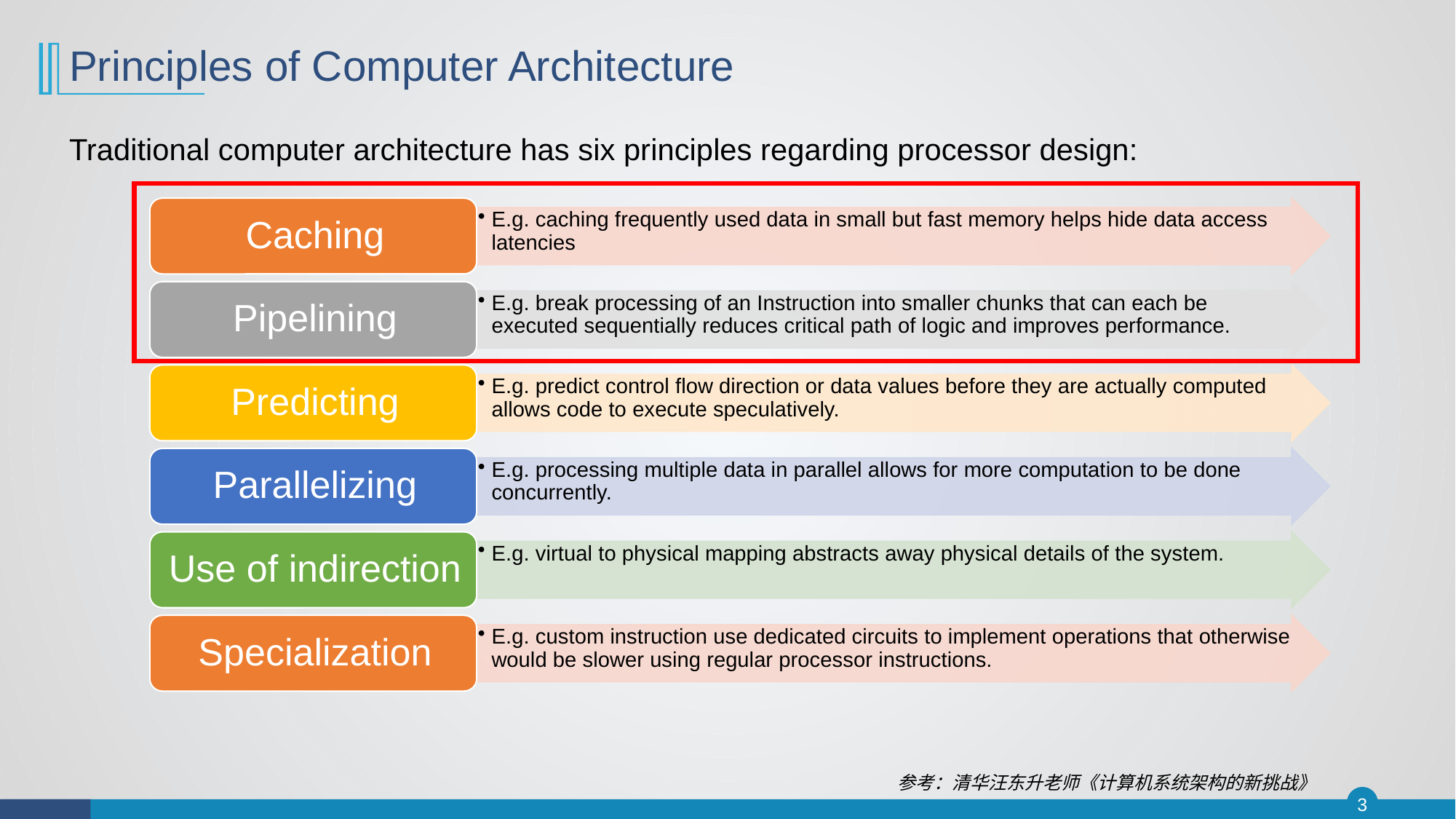

# Principles of Computer Architecture
Traditional computer architecture has six principles regarding processor design:

E.g. caching frequently used data in small but fast memory helps hide data access latencies
Caching
E.g. break processing of an Instruction into smaller chunks that can each be executed sequentially reduces critical path of logic and improves performance.
Pipelining
E.g. predict control flow direction or data values before they are actually computed allows code to execute speculatively.
Predicting
E.g. processing multiple data in parallel allows for more computation to be done concurrently.
Parallelizing
E.g. virtual to physical mapping abstracts away physical details of the system.
Use of indirection
E.g. custom instruction use dedicated circuits to implement operations that otherwise would be slower using regular processor instructions.
Specialization
参考：清华汪东升老师《计算机系统架构的新挑战》